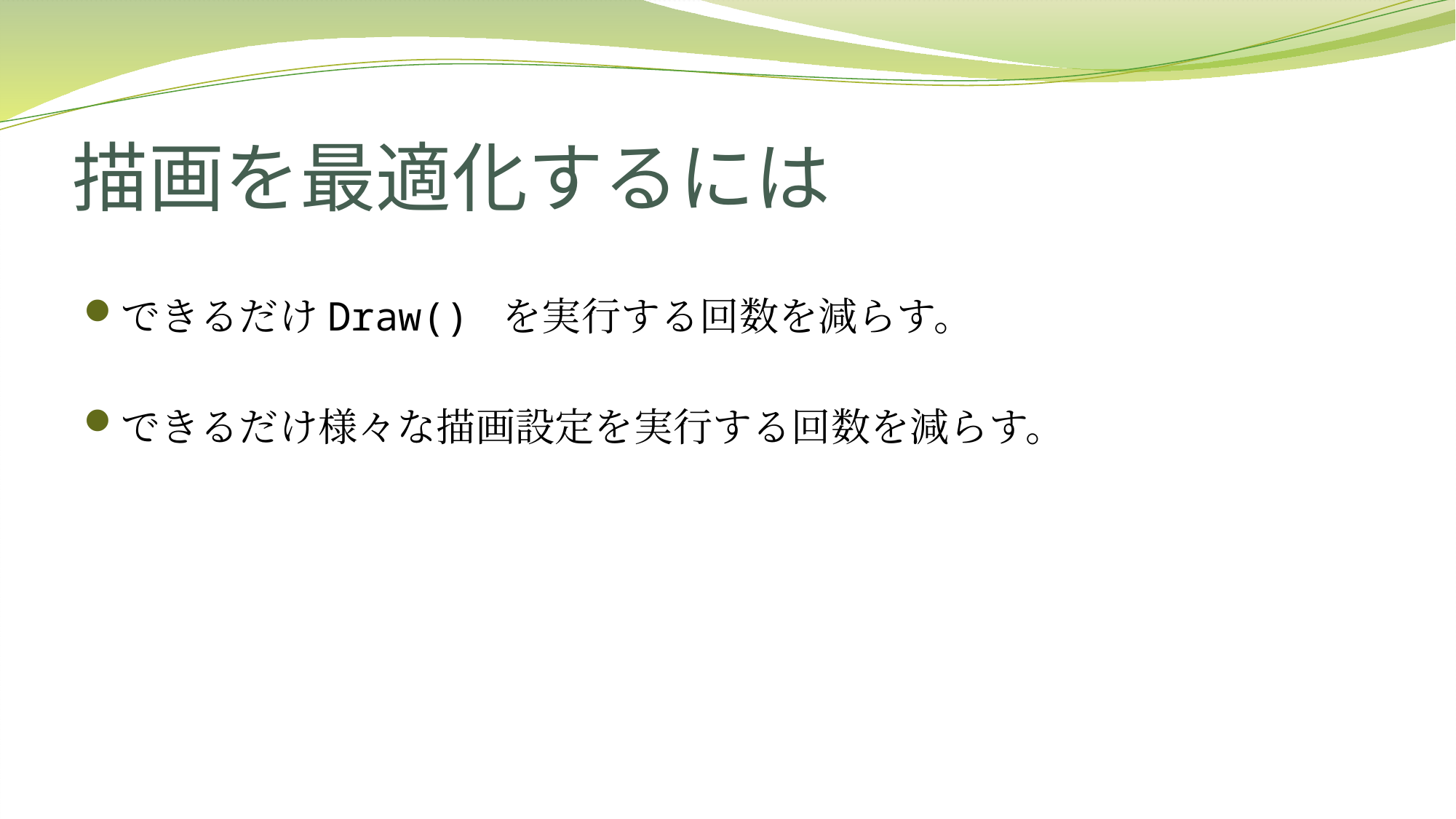

# 描画を最適化するには

できるだけDraw() を実行する回数を減らす。

できるだけ様々な描画設定を実行する回数を減らす。